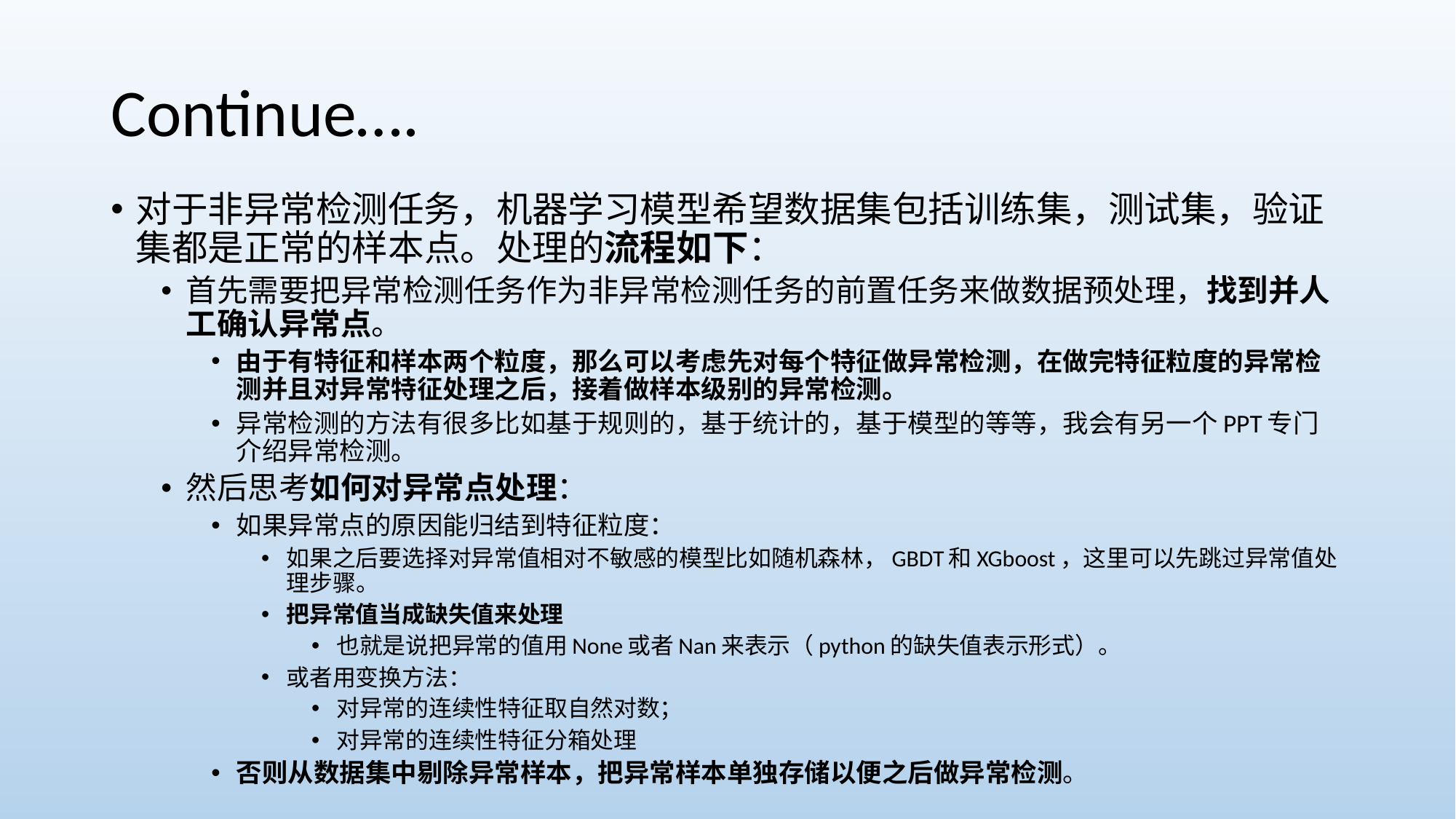

# Continue….
对于非异常检测任务，机器学习模型希望数据集包括训练集，测试集，验证集都是正常的样本点。处理的流程如下：
首先需要把异常检测任务作为非异常检测任务的前置任务来做数据预处理，找到并人工确认异常点。
由于有特征和样本两个粒度，那么可以考虑先对每个特征做异常检测，在做完特征粒度的异常检测并且对异常特征处理之后，接着做样本级别的异常检测。
异常检测的方法有很多比如基于规则的，基于统计的，基于模型的等等，我会有另一个PPT专门介绍异常检测。
然后思考如何对异常点处理：
如果异常点的原因能归结到特征粒度：
如果之后要选择对异常值相对不敏感的模型比如随机森林，GBDT和XGboost，这里可以先跳过异常值处理步骤。
把异常值当成缺失值来处理
也就是说把异常的值用None或者Nan来表示（python的缺失值表示形式）。
或者用变换方法：
对异常的连续性特征取自然对数；
对异常的连续性特征分箱处理
否则从数据集中剔除异常样本，把异常样本单独存储以便之后做异常检测。